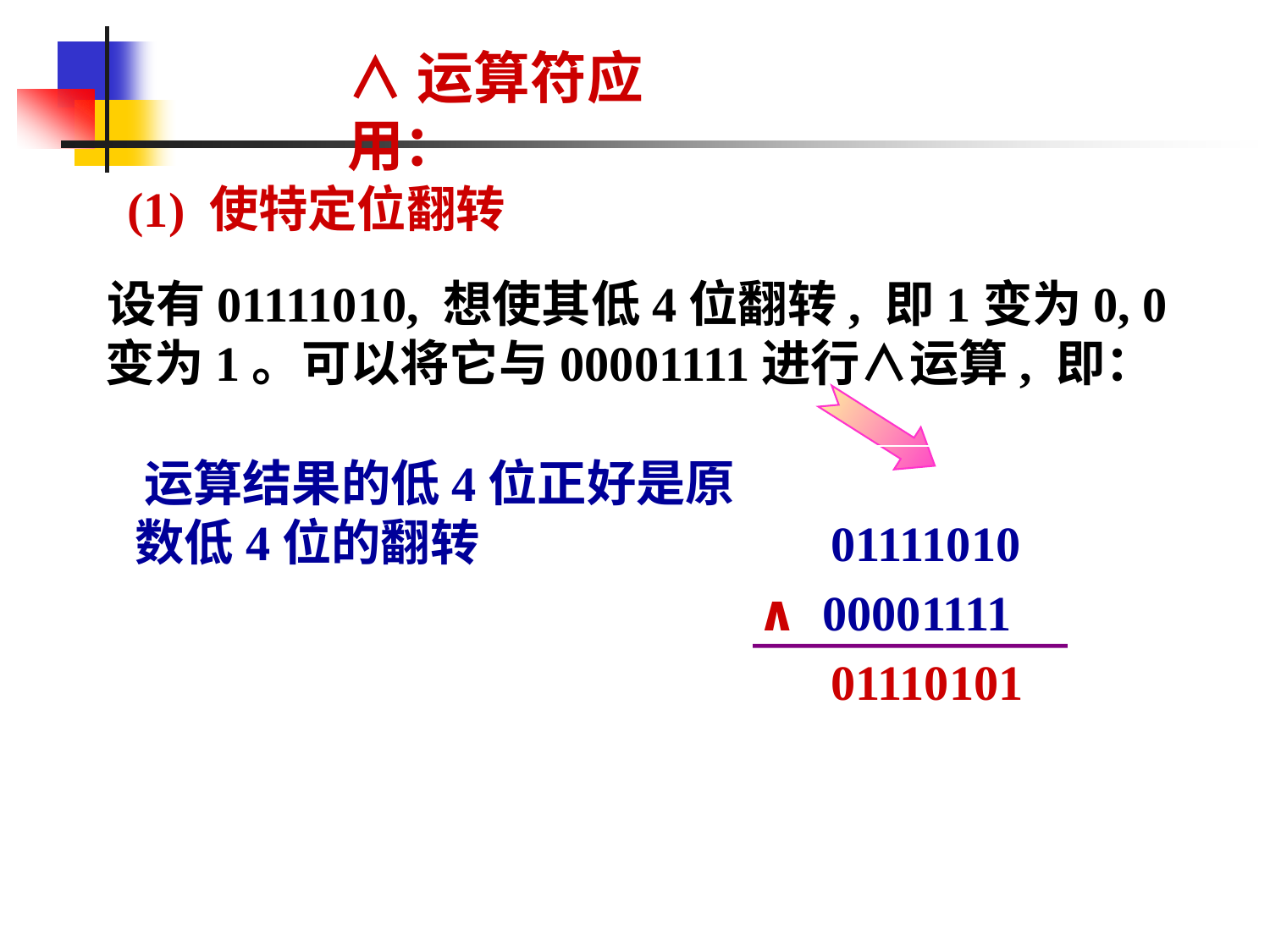

∧运算符应用：
(1) 使特定位翻转
　设有01111010, 想使其低4位翻转, 即1变为0, 0变为1。可以将它与00001111进行∧运算, 即：

    运算结果的低4位正好是原数低4位的翻转
      01111010
∧  00001111
      01110101